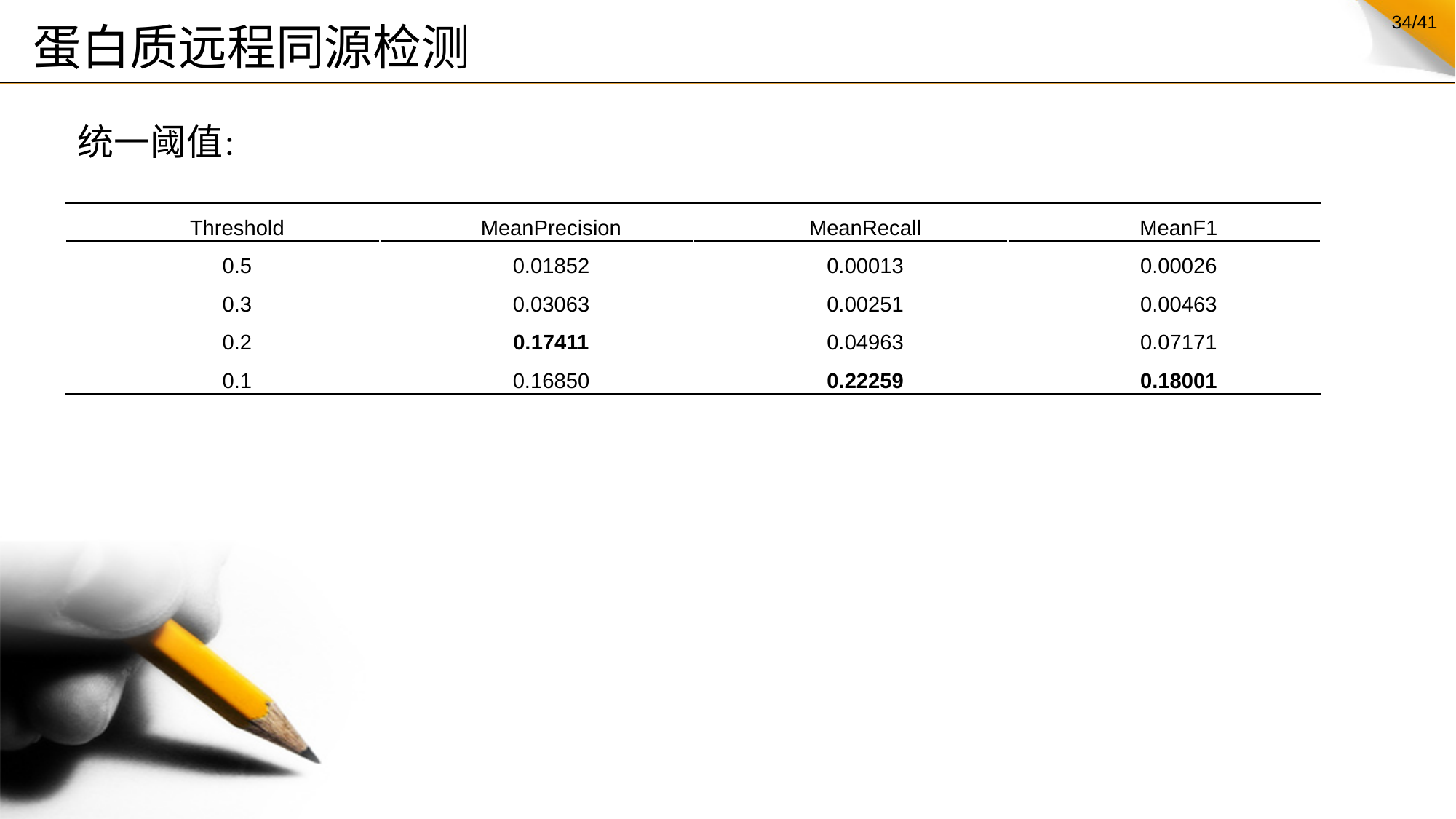

# 蛋白质远程同源检测
统一阈值：
| Threshold | MeanPrecision | MeanRecall | MeanF1 |
| --- | --- | --- | --- |
| 0.5 | 0.01852 | 0.00013 | 0.00026 |
| 0.3 | 0.03063 | 0.00251 | 0.00463 |
| 0.2 | 0.17411 | 0.04963 | 0.07171 |
| 0.1 | 0.16850 | 0.22259 | 0.18001 |